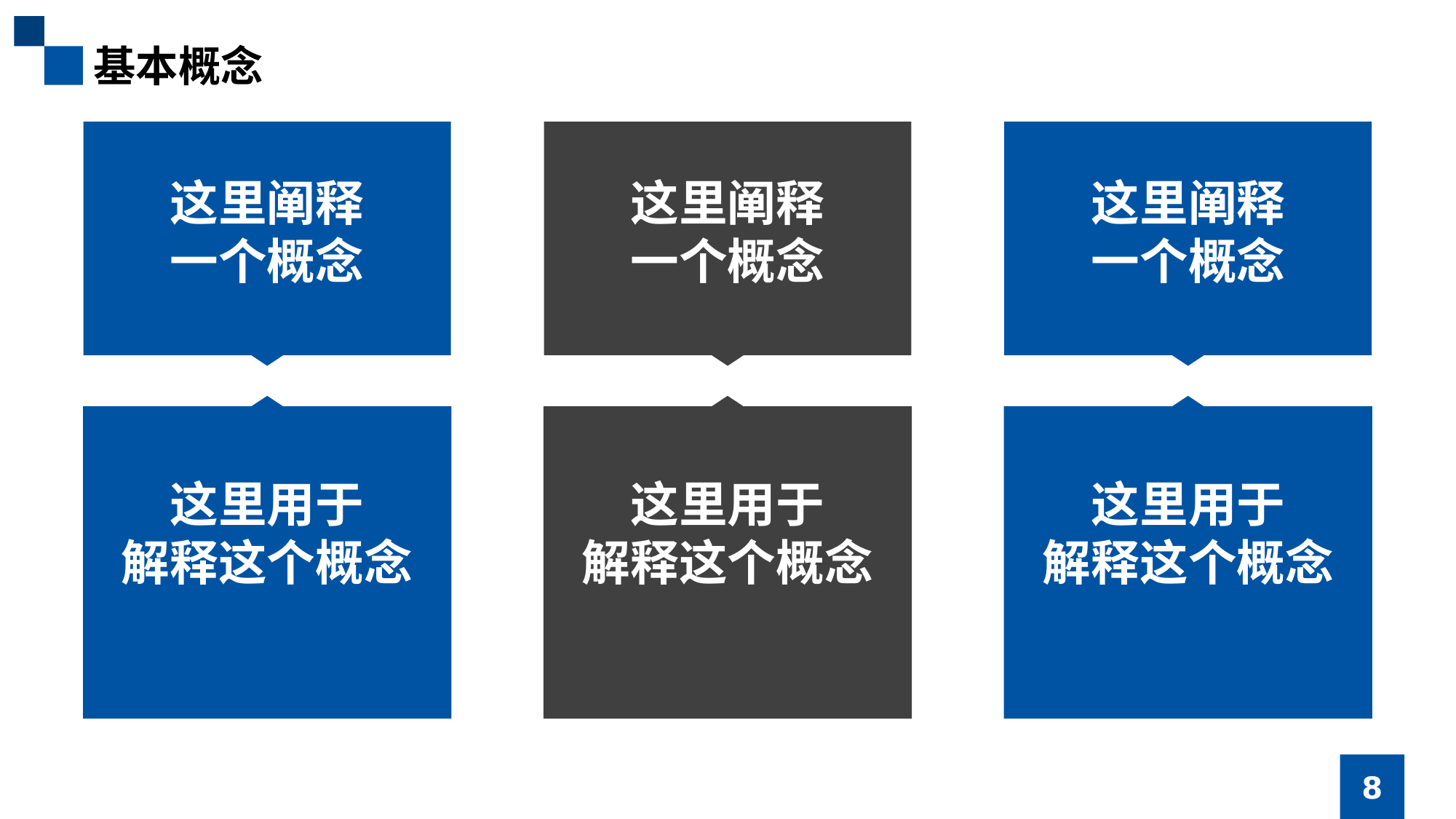

基本概念

这里阐释
一个概念
这里阐释
一个概念
这里阐释
一个概念

这里用于
解释这个概念
这里用于
解释这个概念
这里用于
解释这个概念
8